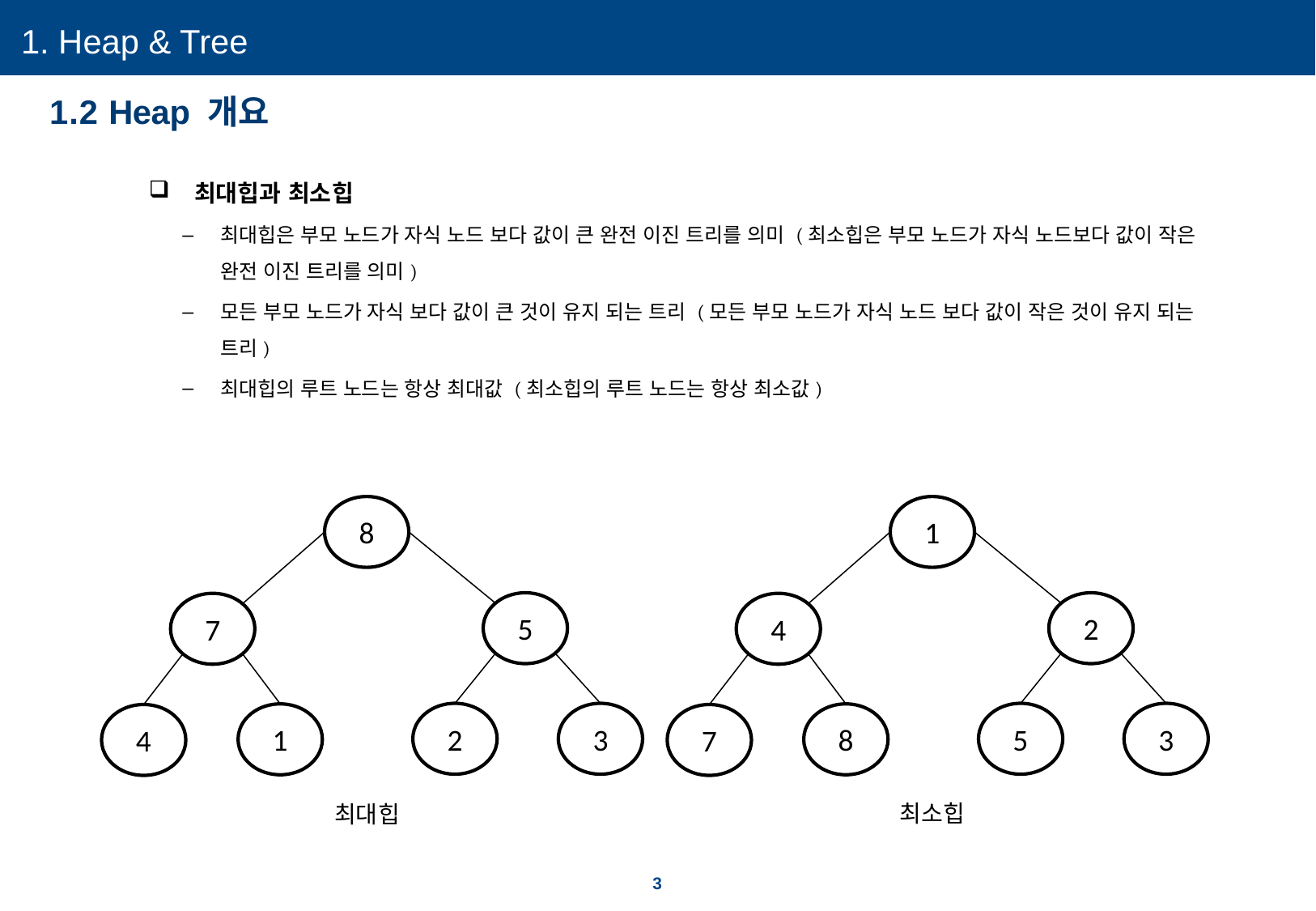

1. Heap & Tree
1.2 Heap 개요
최대힙과 최소힙
최대힙은 부모 노드가 자식 노드 보다 값이 큰 완전 이진 트리를 의미 (최소힙은 부모 노드가 자식 노드보다 값이 작은 완전 이진 트리를 의미)
모든 부모 노드가 자식 보다 값이 큰 것이 유지 되는 트리 (모든 부모 노드가 자식 노드 보다 값이 작은 것이 유지 되는 트리)
최대힙의 루트 노드는 항상 최대값 (최소힙의 루트 노드는 항상 최소값)
8
1
5
2
7
4
2
3
5
3
1
8
4
7
최소힙
최대힙
3